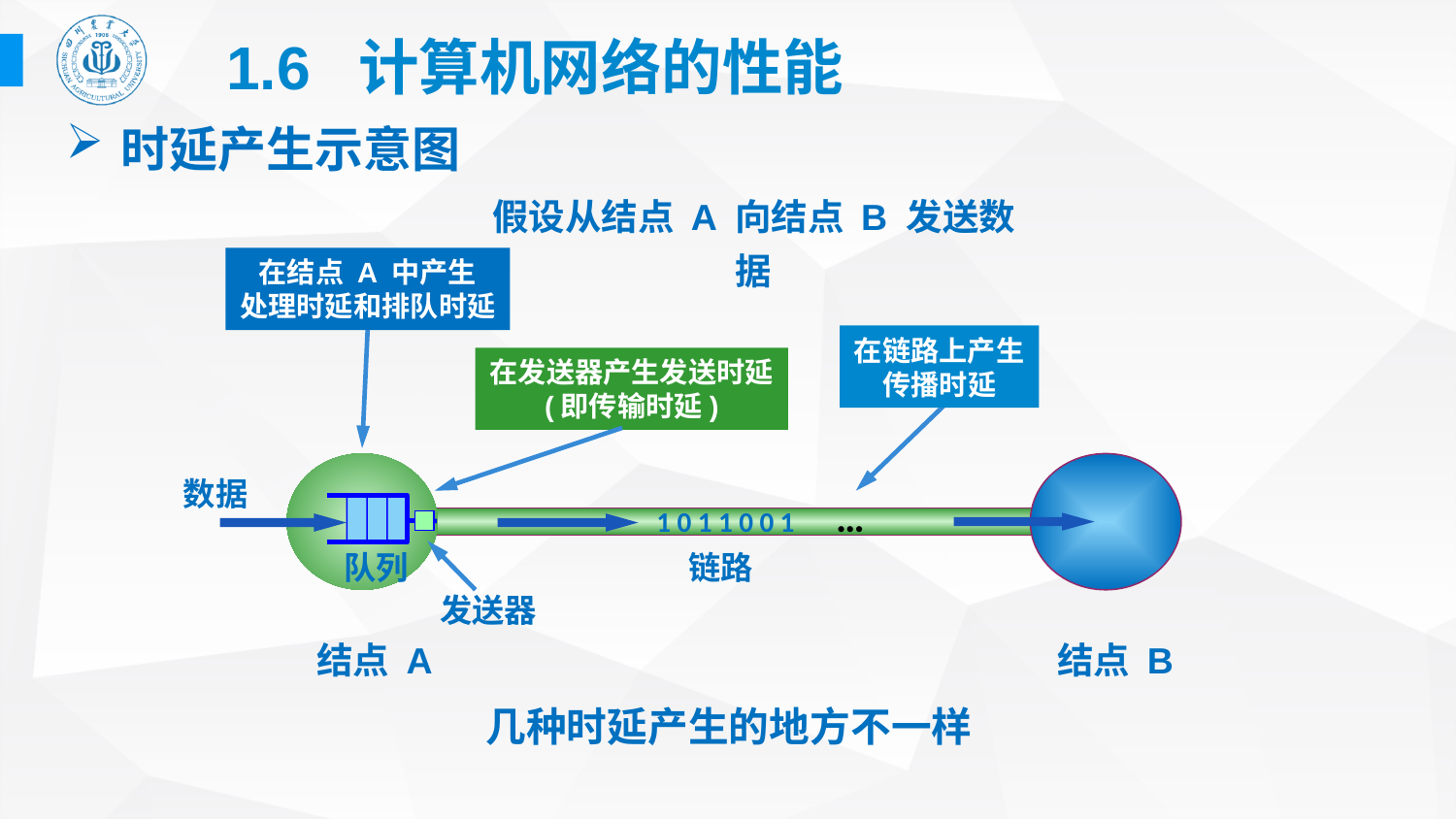

# 1.6  计算机网络的性能
时延产生示意图
假设从结点 A 向结点 B 发送数据
在结点 A 中产生
处理时延和排队时延

在链路上产生
传播时延

在发送器产生发送时延
(即传输时延)

数据
…

1 0 1 1 0 0 1

链路
队列

发送器
结点 A
结点 B
几种时延产生的地方不一样